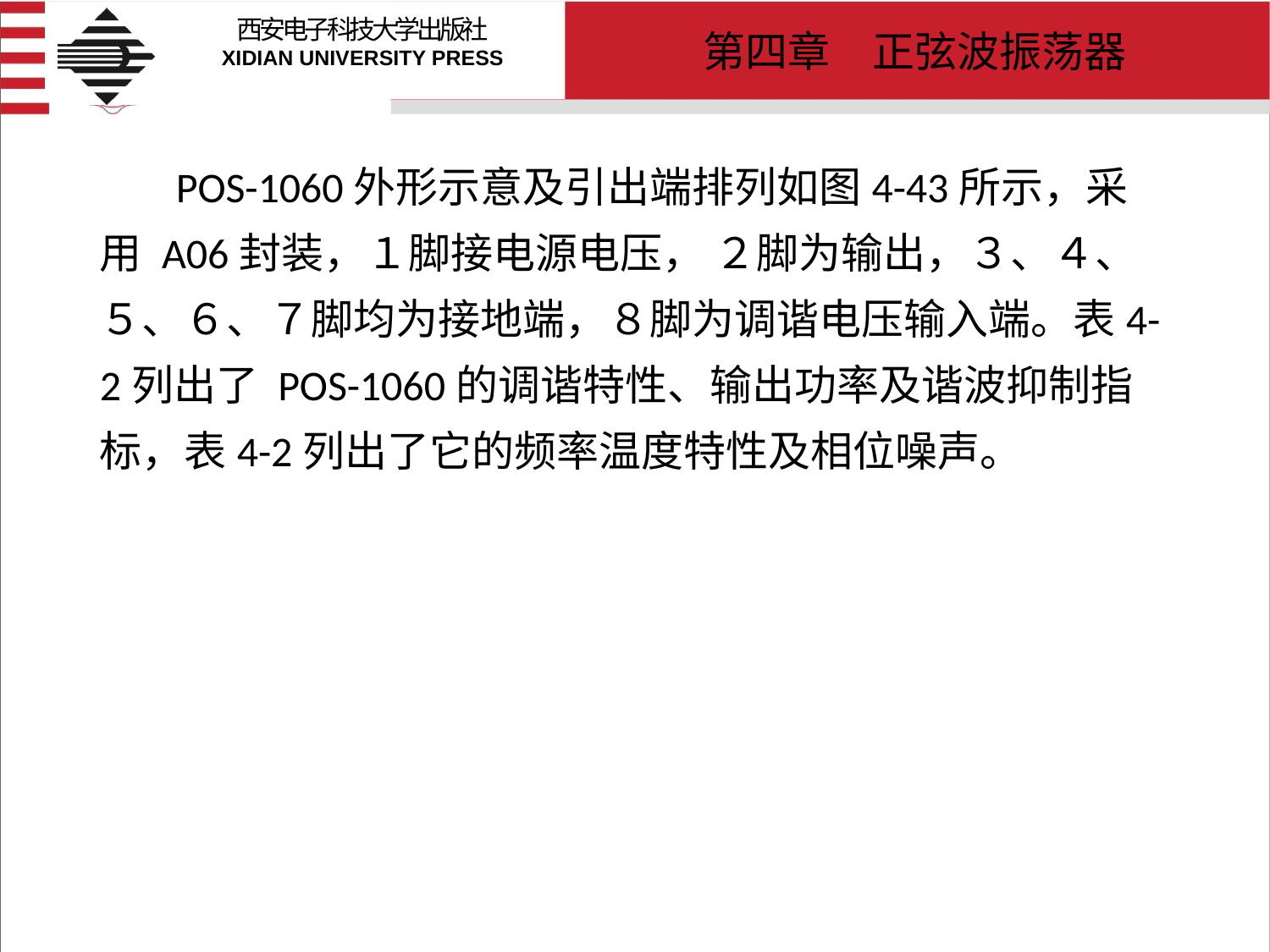

# POS-1060外形示意及引出端排列如图4-43所示，采用 A06封装，１脚接电源电压， ２脚为输出，３、４、５、６、７脚均为接地端，８脚为调谐电压输入端。表4-2列出了 POS-1060的调谐特性、输出功率及谐波抑制指标，表4-2列出了它的频率温度特性及相位噪声。